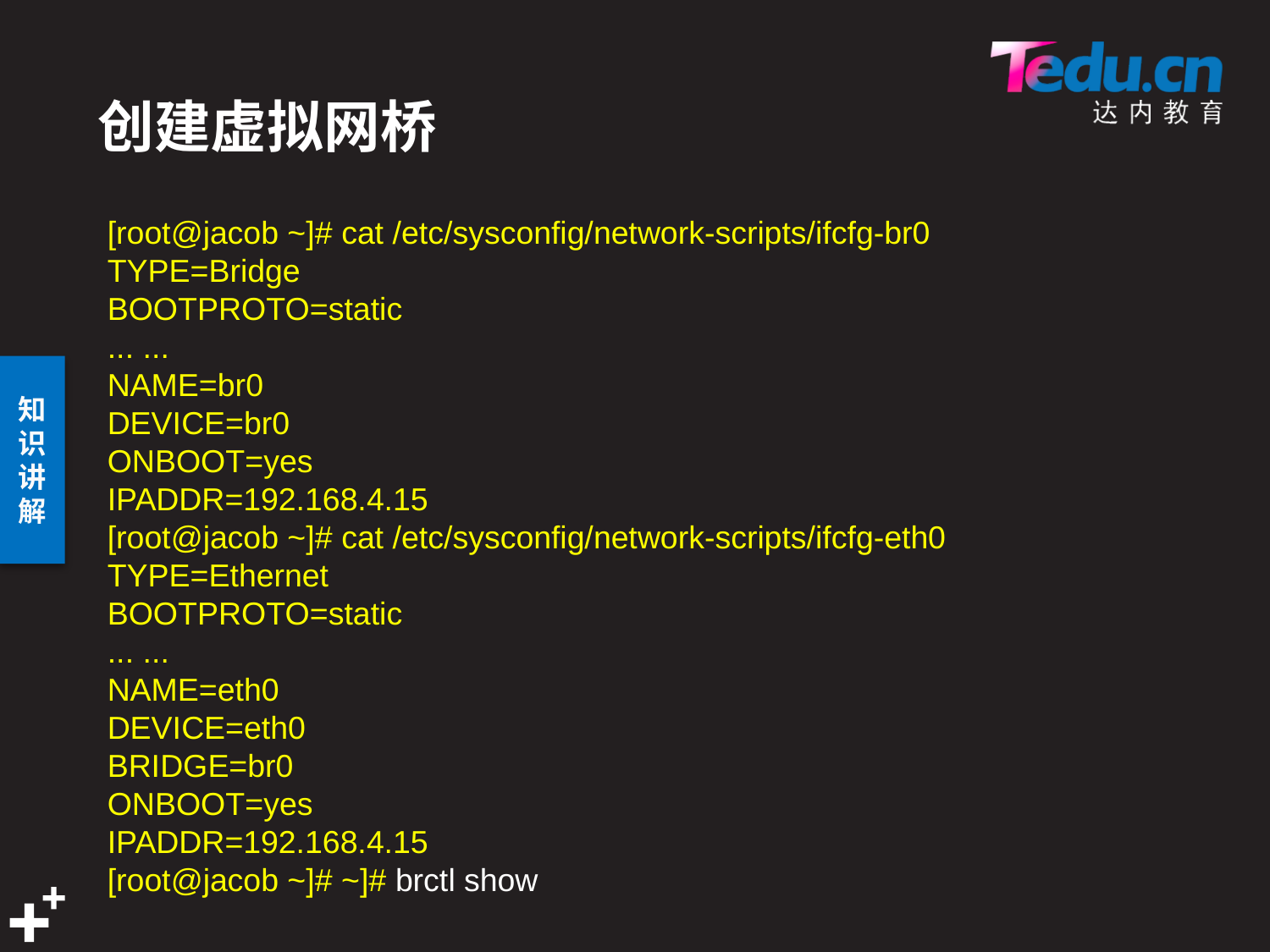

# 创建虚拟网桥
[root@jacob ~]# cat /etc/sysconfig/network-scripts/ifcfg-br0
TYPE=Bridge
BOOTPROTO=static
... ...
NAME=br0
DEVICE=br0
ONBOOT=yes
IPADDR=192.168.4.15
[root@jacob ~]# cat /etc/sysconfig/network-scripts/ifcfg-eth0
TYPE=Ethernet
BOOTPROTO=static
... ...
NAME=eth0
DEVICE=eth0
BRIDGE=br0
ONBOOT=yes
IPADDR=192.168.4.15
[root@jacob ~]# ~]# brctl show